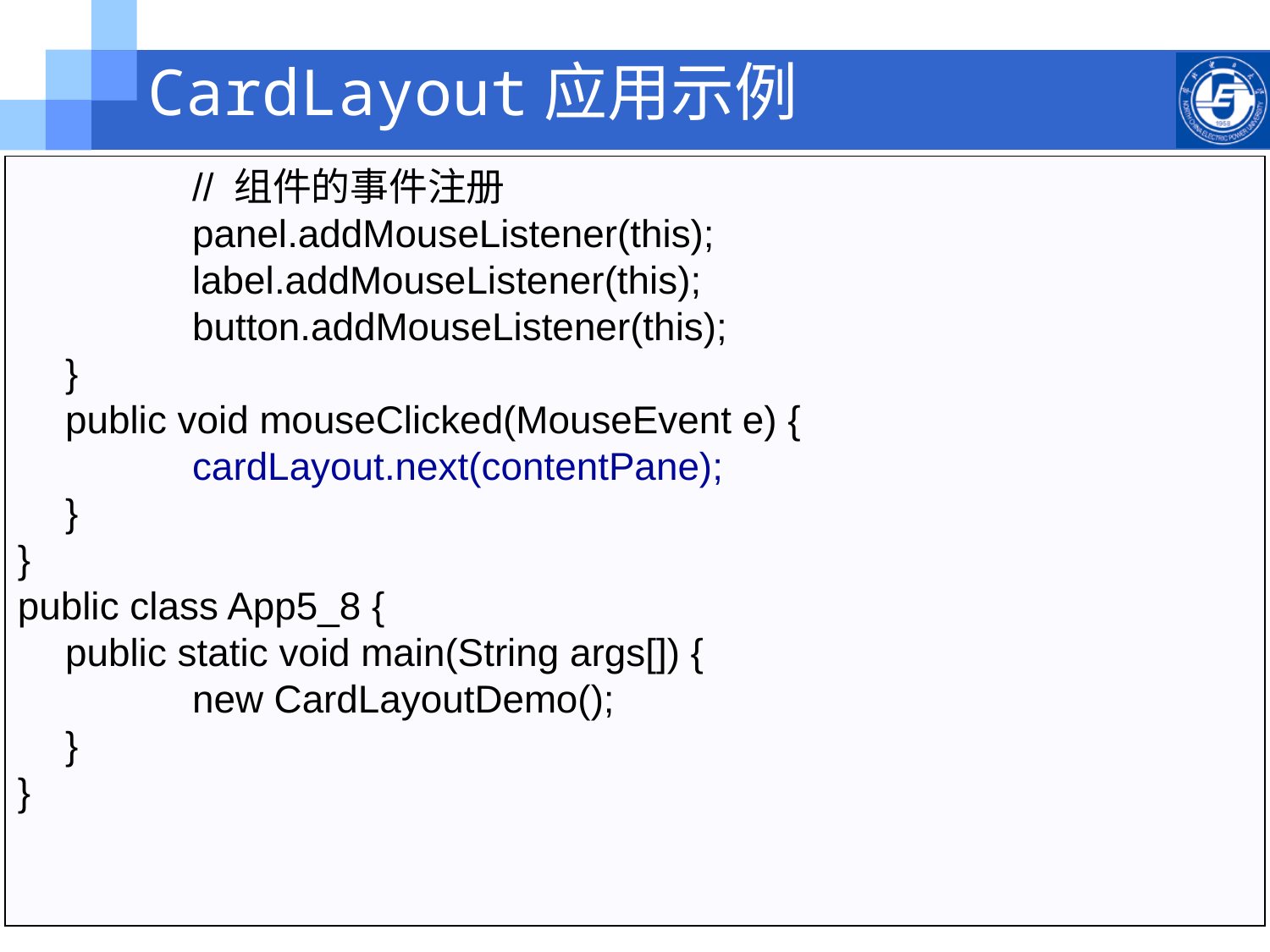

CardLayout应用示例
		// 组件的事件注册
		panel.addMouseListener(this);
		label.addMouseListener(this);
		button.addMouseListener(this);
	}
	public void mouseClicked(MouseEvent e) {
		cardLayout.next(contentPane);
	}
}
public class App5_8 {
	public static void main(String args[]) {
		new CardLayoutDemo();
	}
}